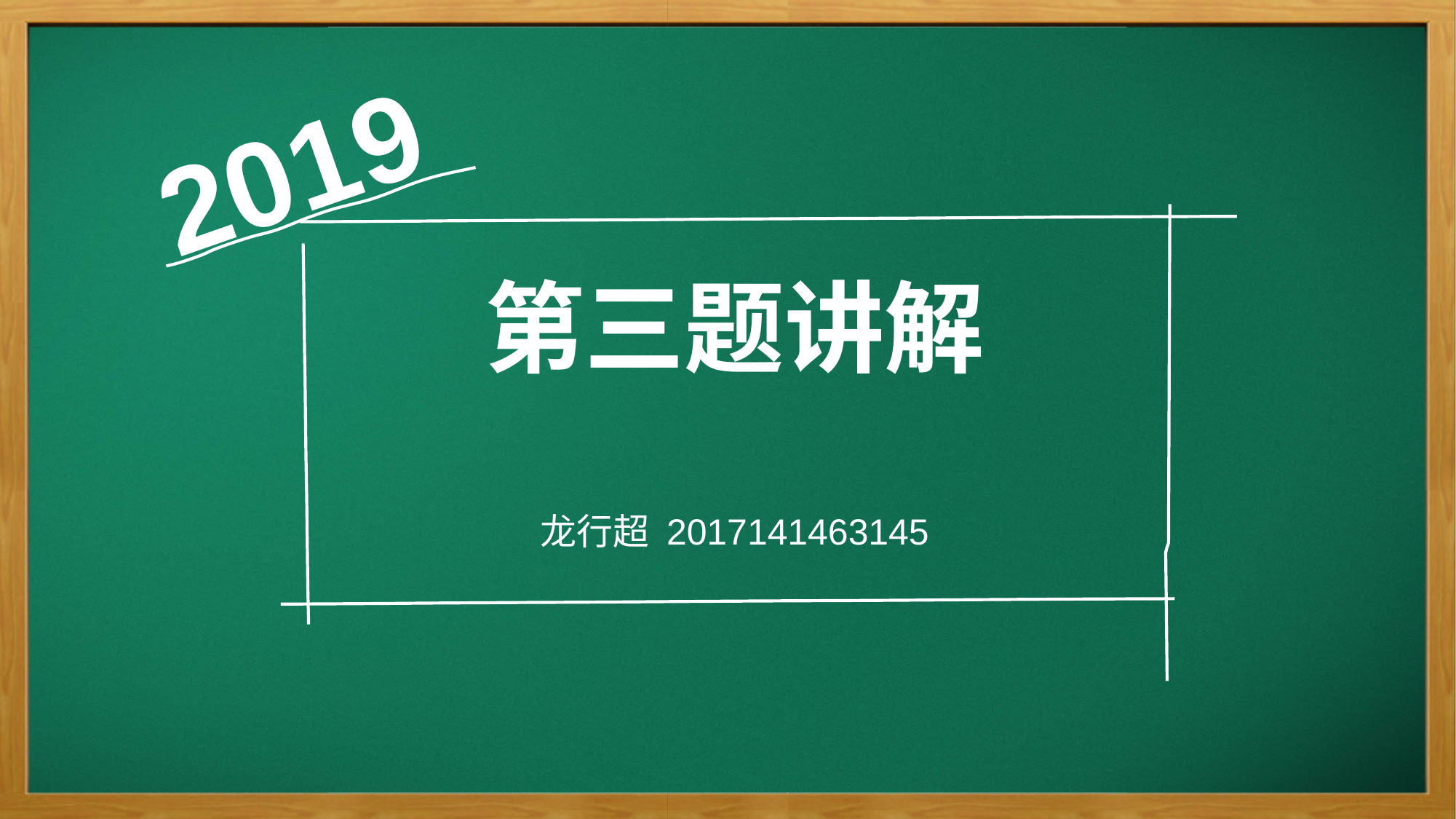

2019

点击添加文本

第三题讲解
点击添加文本

龙行超 2017141463145
点击添加文本

点击添加文本